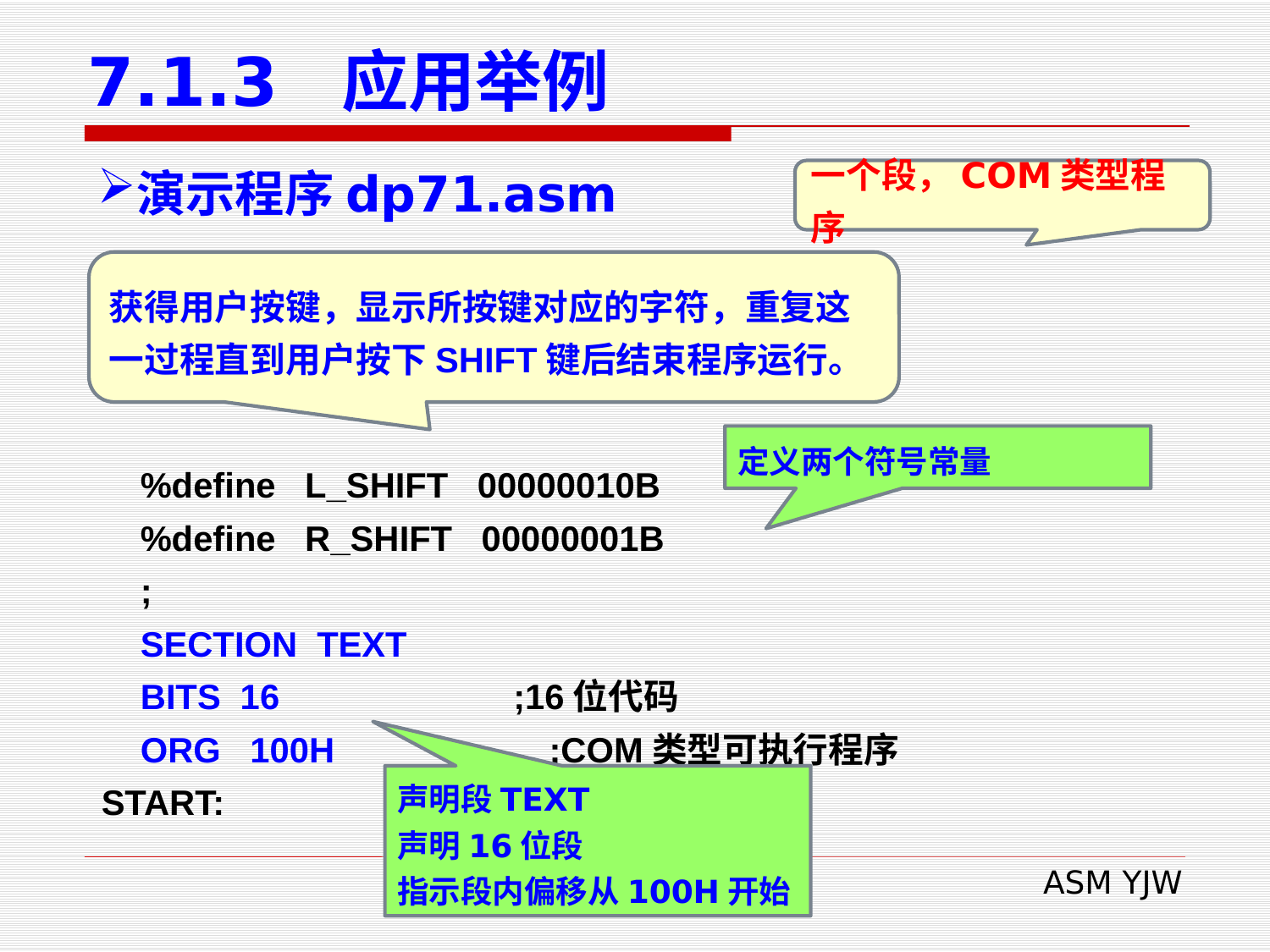

# 7.1.3  应用举例
演示程序dp71.asm
一个段，COM类型程序
获得用户按键，显示所按键对应的字符，重复这一过程直到用户按下SHIFT键后结束程序运行。

定义两个符号常量
    %define   L_SHIFT   00000010B
    %define   R_SHIFT   00000001B
    ;
    SECTION  TEXT
    BITS  16                        ;16位代码
    ORG   100H                      ;COM类型可执行程序
START:
声明段TEXT
声明16位段
指示段内偏移从100H开始